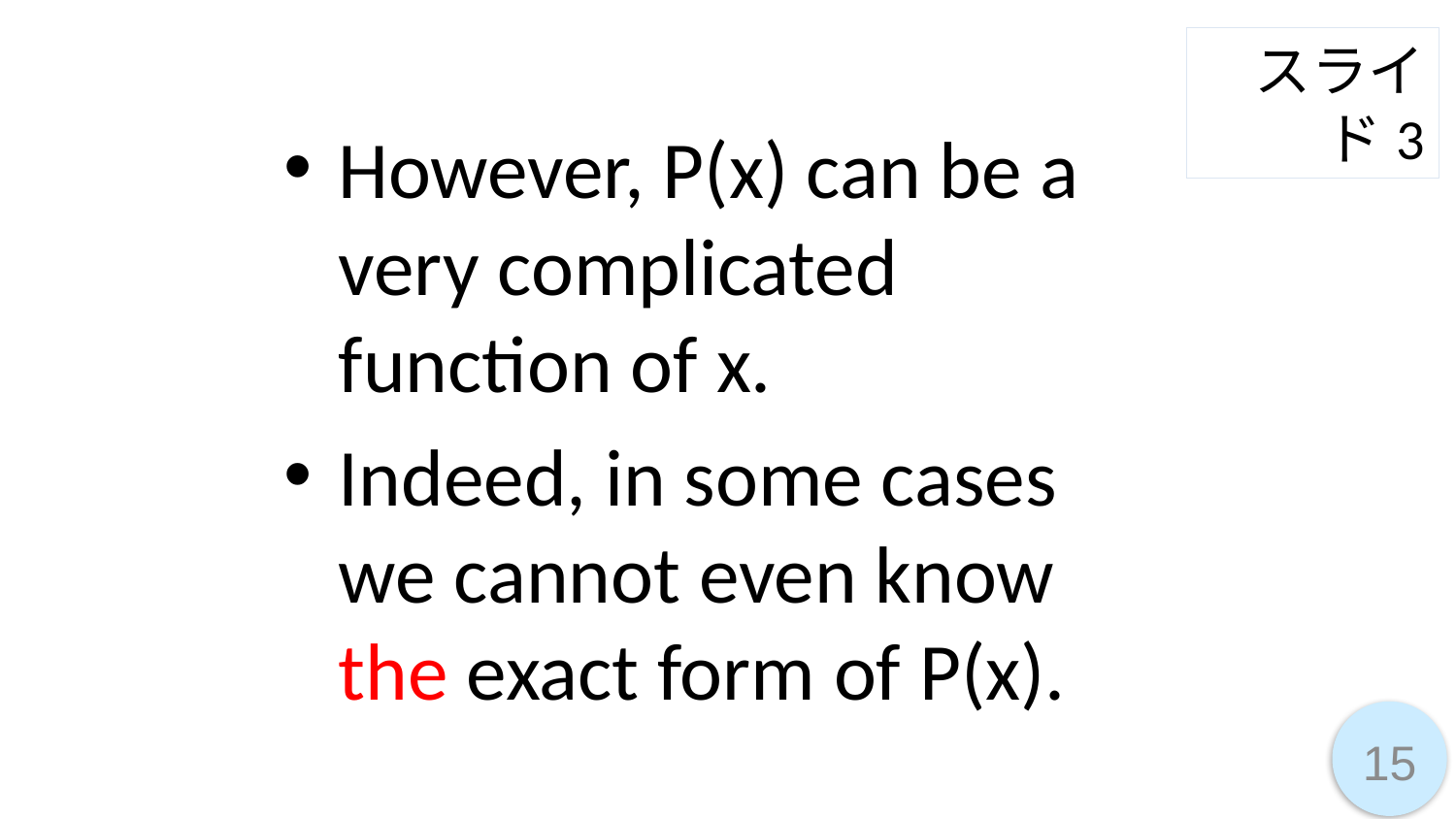

スライド3
However, P(x) can be a very complicated function of x.
Indeed, in some cases we cannot even know the exact form of P(x).
15